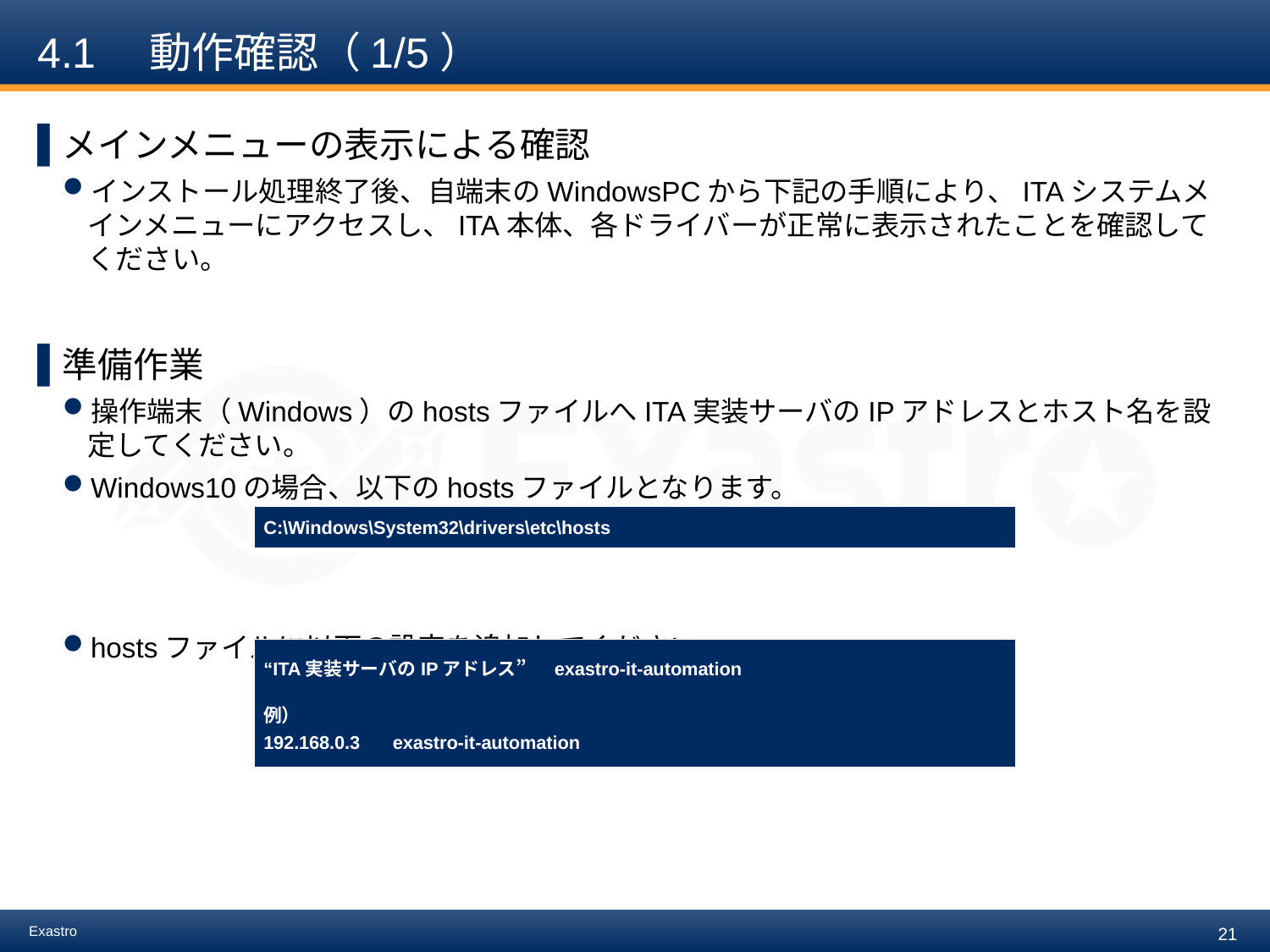

# 4.1　動作確認（1/5）
メインメニューの表示による確認
インストール処理終了後、自端末のWindowsPCから下記の手順により、ITAシステムメインメニューにアクセスし、ITA本体、各ドライバーが正常に表示されたことを確認してください。

準備作業
操作端末（Windows）のhostsファイルへITA実装サーバのIPアドレスとホスト名を設定してください。
Windows10の場合、以下のhostsファイルとなります。

hostsファイルに以下の設定を追加してください。

| C:\Windows\System32\drivers\etc\hosts |
| --- |
| “ITA実装サーバのIPアドレス”　 exastro-it-automation 例） 192.168.0.3 　exastro-it-automation |
| --- |